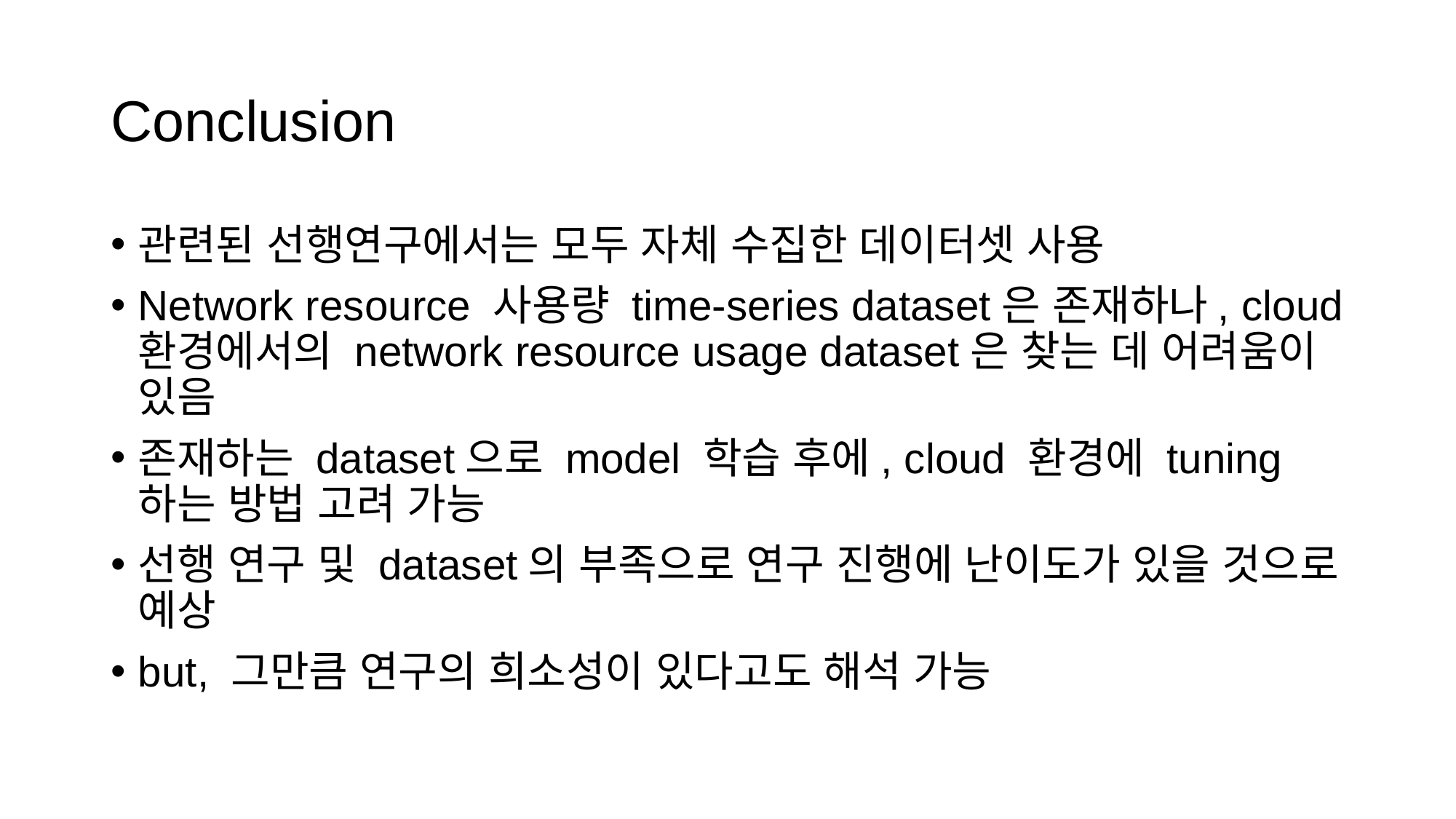

# Conclusion
관련된 선행연구에서는 모두 자체 수집한 데이터셋 사용
Network resource 사용량 time-series dataset은 존재하나, cloud 환경에서의 network resource usage dataset은 찾는 데 어려움이 있음
존재하는 dataset으로 model 학습 후에, cloud 환경에 tuning하는 방법 고려 가능
선행 연구 및 dataset의 부족으로 연구 진행에 난이도가 있을 것으로 예상
but, 그만큼 연구의 희소성이 있다고도 해석 가능